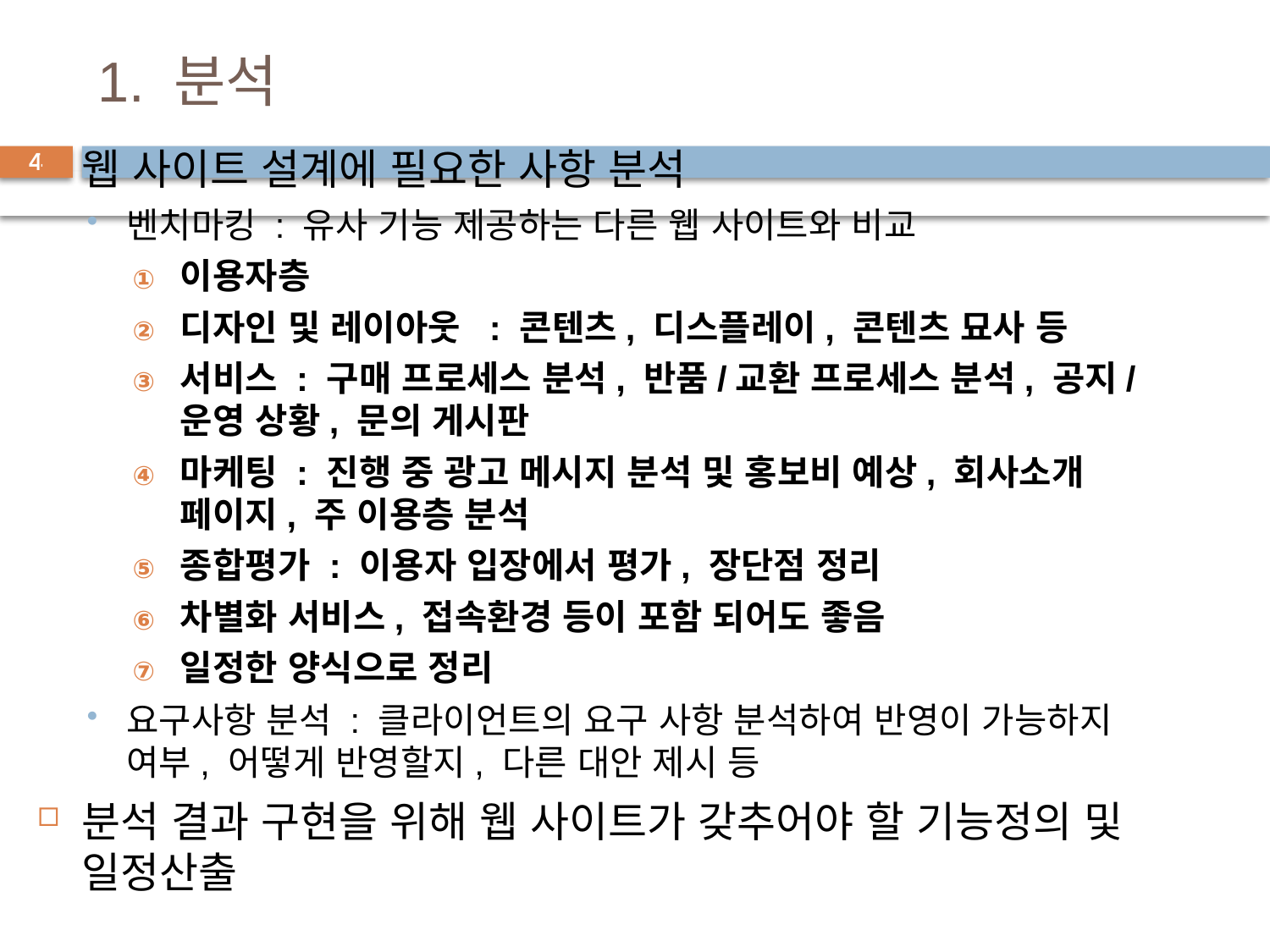

# 1. 분석
웹 사이트 설계에 필요한 사항 분석
벤치마킹 : 유사 기능 제공하는 다른 웹 사이트와 비교
이용자층
디자인 및 레이아웃  : 콘텐츠, 디스플레이, 콘텐츠 묘사 등
서비스 : 구매 프로세스 분석, 반품/교환 프로세스 분석, 공지/운영 상황, 문의 게시판
마케팅 : 진행 중 광고 메시지 분석 및 홍보비 예상, 회사소개 페이지, 주 이용층 분석
종합평가 : 이용자 입장에서 평가, 장단점 정리
차별화 서비스, 접속환경 등이 포함 되어도 좋음
일정한 양식으로 정리
요구사항 분석 : 클라이언트의 요구 사항 분석하여 반영이 가능하지 여부, 어떻게 반영할지, 다른 대안 제시 등
분석 결과 구현을 위해 웹 사이트가 갖추어야 할 기능정의 및 일정산출
4